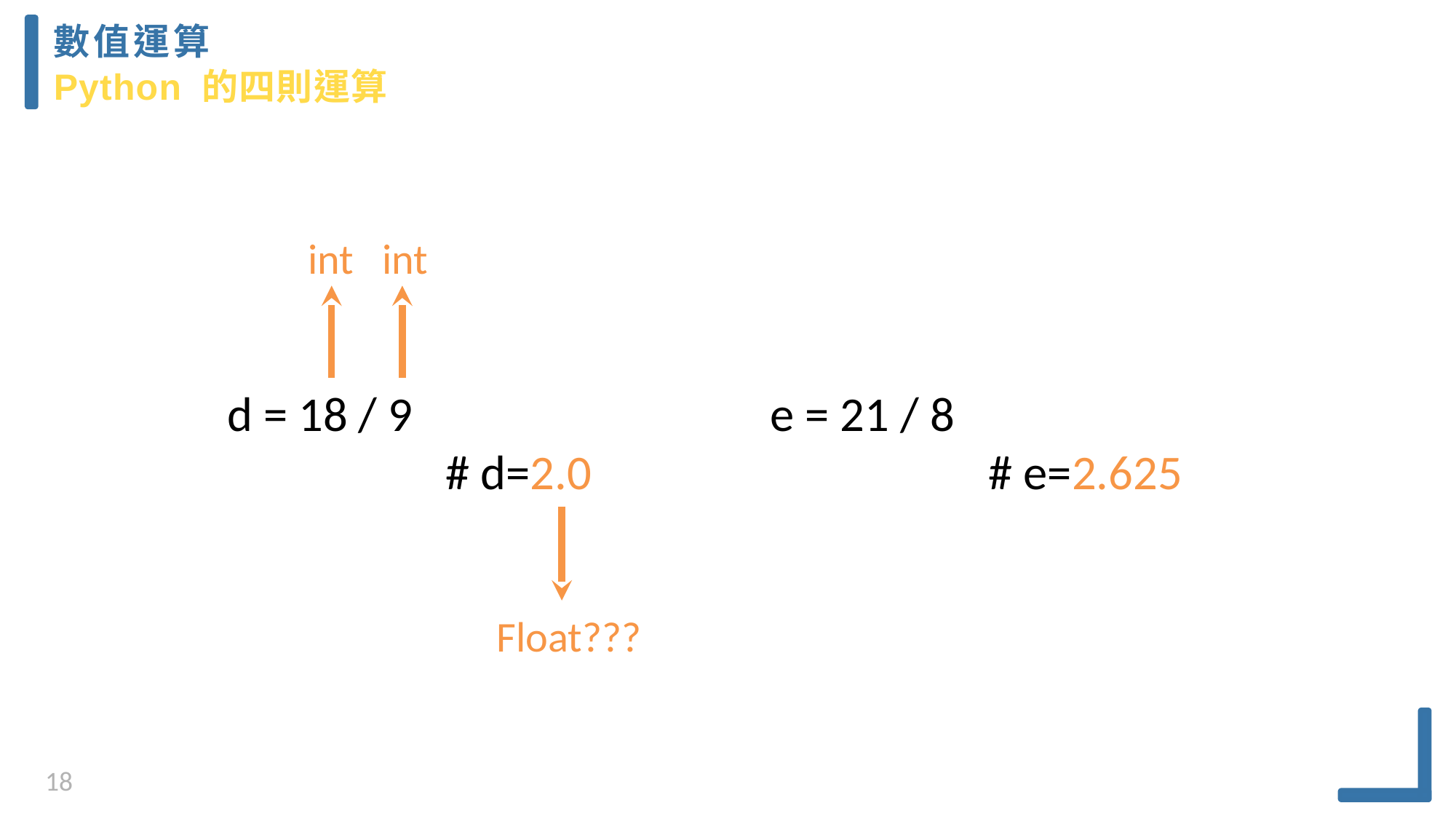

數值運算
Python 的四則運算
int   int
d = 18 / 9
		# d=2.0
Float???
e = 21 / 8
		# e=2.625

18